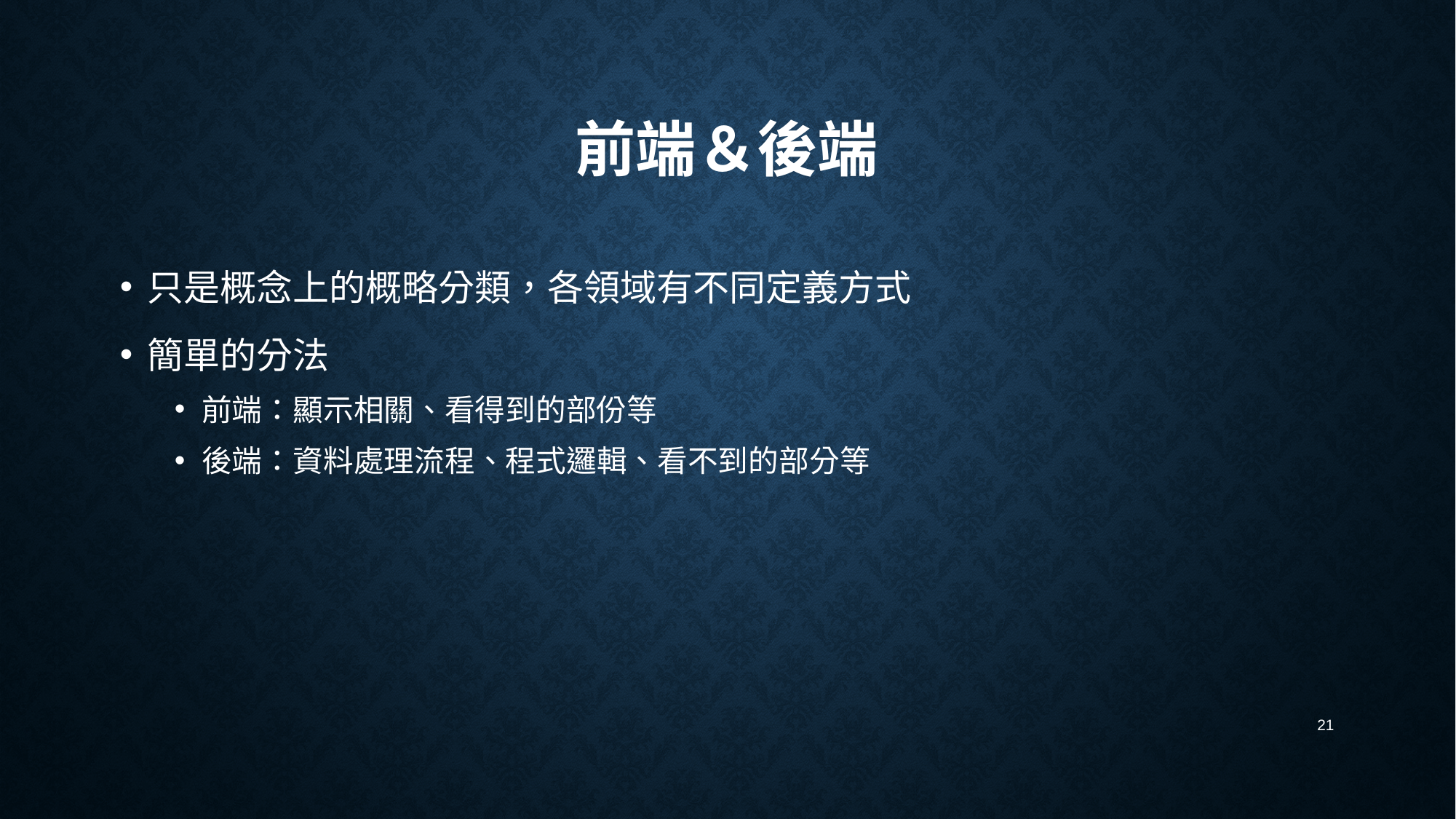

# 前端＆後端
只是概念上的概略分類，各領域有不同定義方式
簡單的分法
前端：顯示相關、看得到的部份等
後端：資料處理流程、程式邏輯、看不到的部分等
21